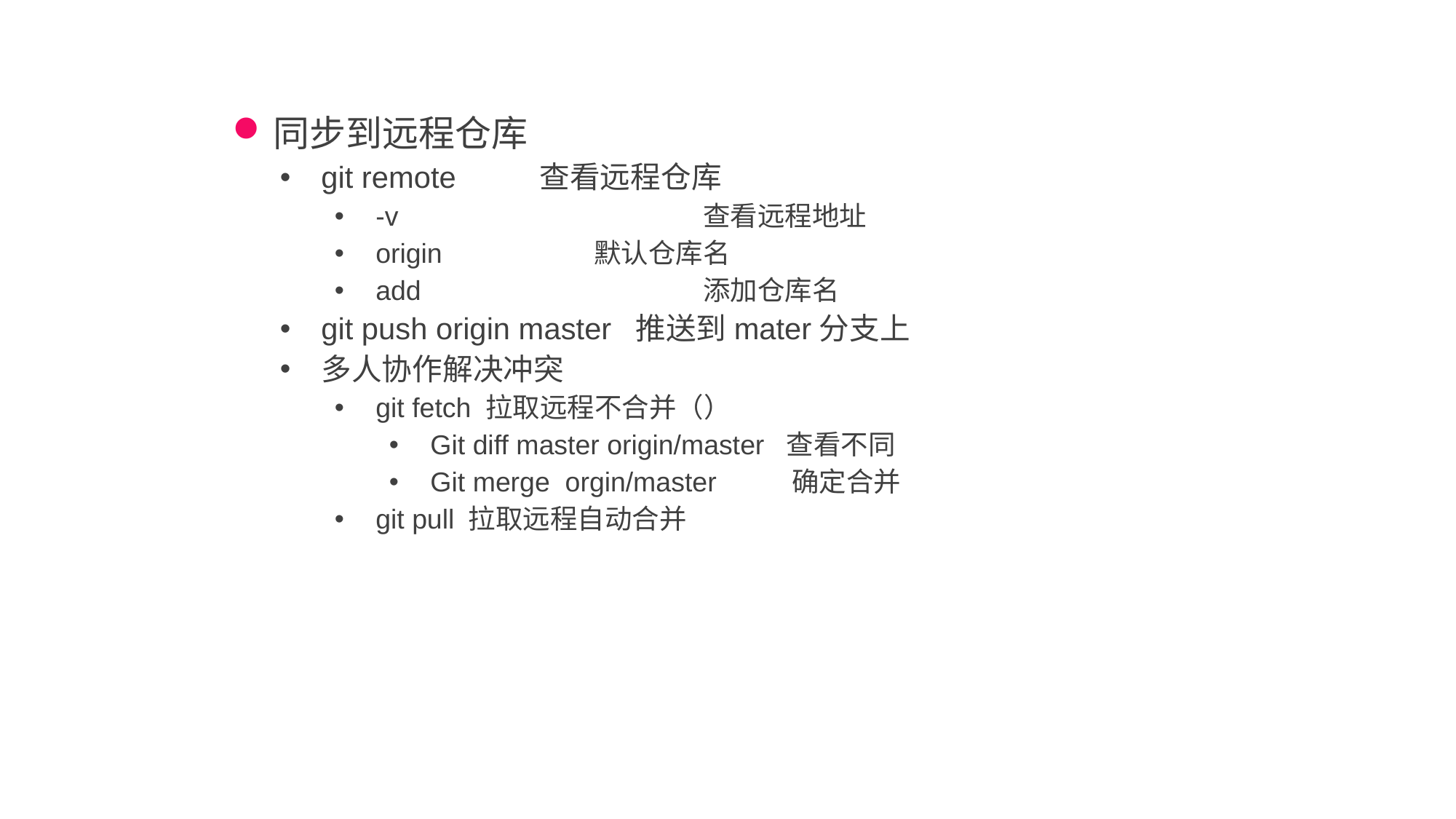

同步到远程仓库
git remote      	查看远程仓库
-v			查看远程地址
origin		默认仓库名
add			添加仓库名
git push origin master  推送到mater分支上
多人协作解决冲突
git fetch 拉取远程不合并（）
Git diff master origin/master  查看不同
Git merge  orgin/master         确定合并
git pull 拉取远程自动合并